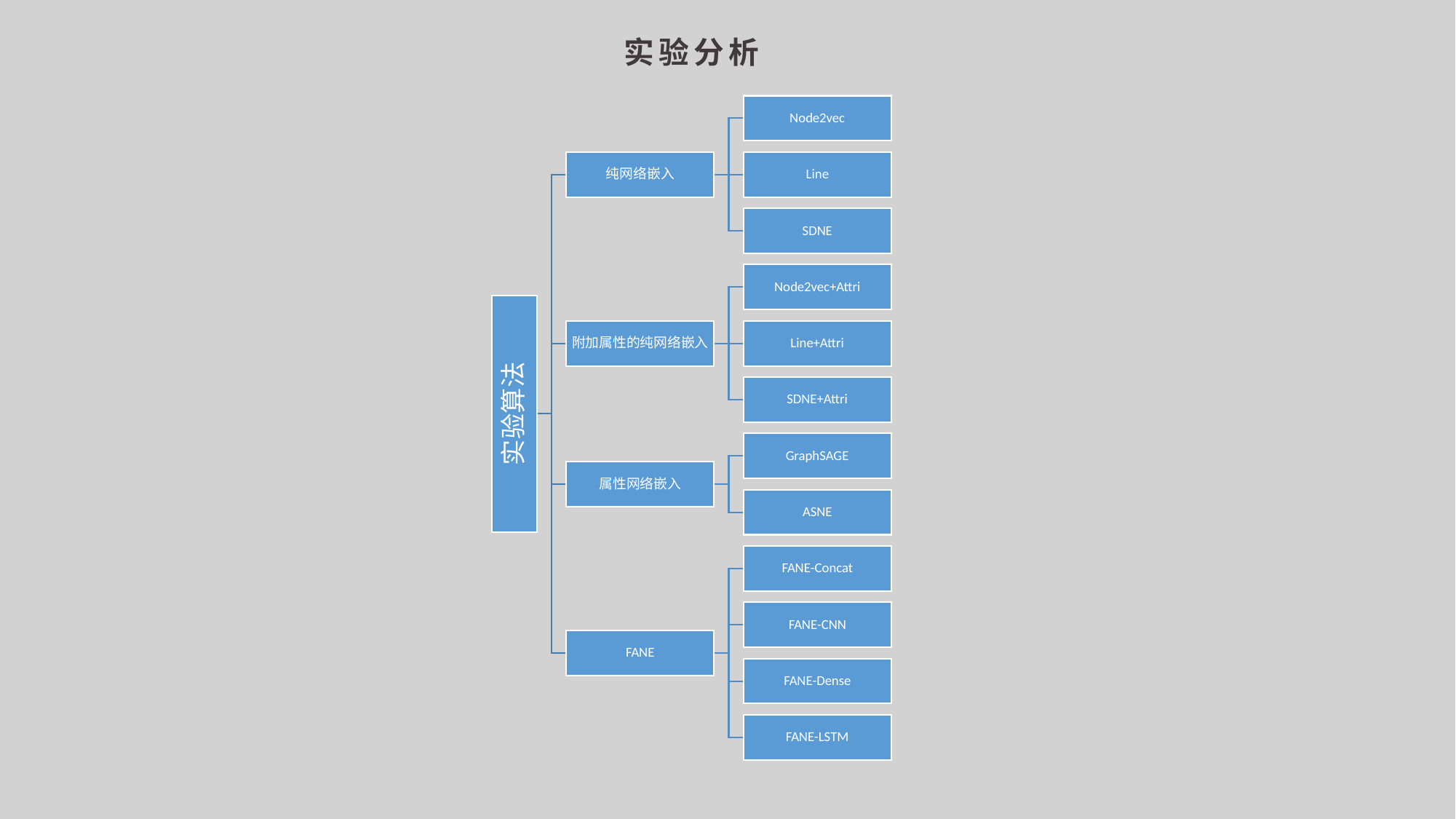

实验分析

实验算法
纯网络嵌入
Node2vec
Line
SDNE
附加属性的纯网络嵌入
Node2vec+Attri
Line+Attri
SDNE+Attri
属性网络嵌入
GraphSAGE
ASNE
FANE
FANE-Concat
FANE-CNN
FANE-Dense
FANE-LSTM